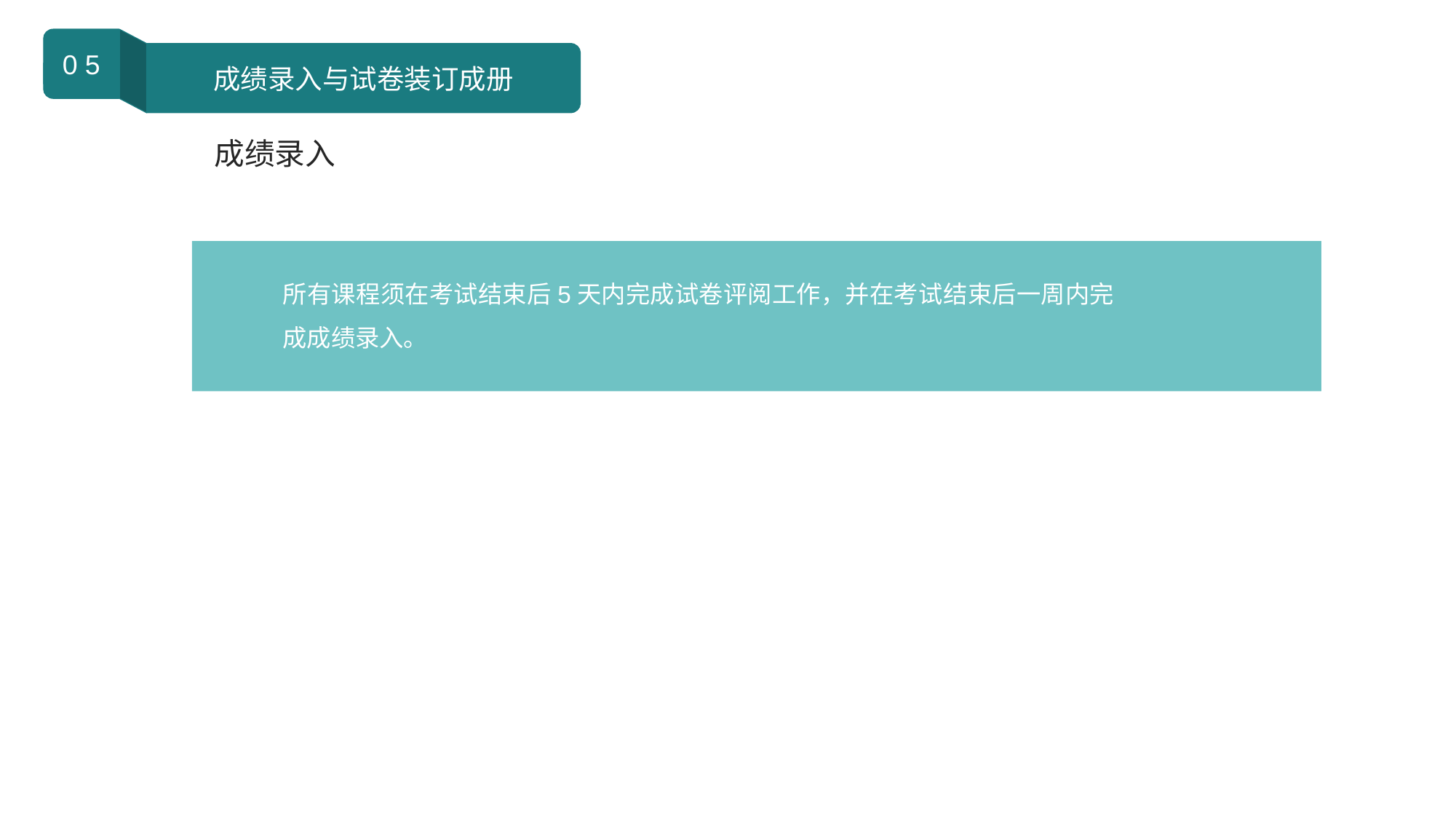

0 5

成绩录入与试卷装订成册
成绩录入

所有课程须在考试结束后5天内完成试卷评阅工作，并在考试结束后一周内完成成绩录入。